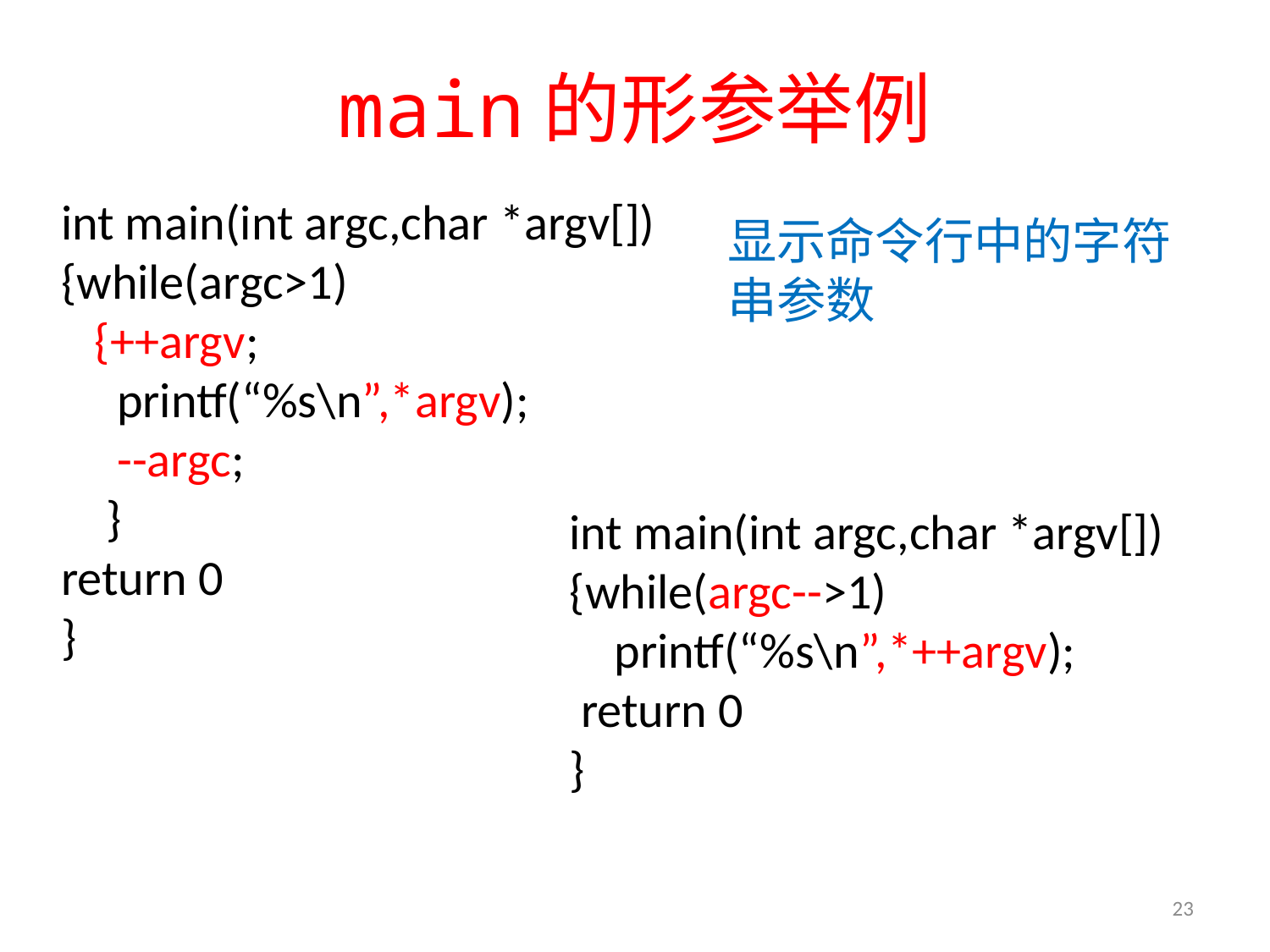

# main的形参举例
int main(int argc,char *argv[])
{while(argc>1)
   {++argv;
     printf(“%s\n”,*argv);
     --argc;
    }
return 0
}
显示命令行中的字符串参数
int main(int argc,char *argv[])
{while(argc-->1)
    printf(“%s\n”,*++argv);
 return 0
}
23